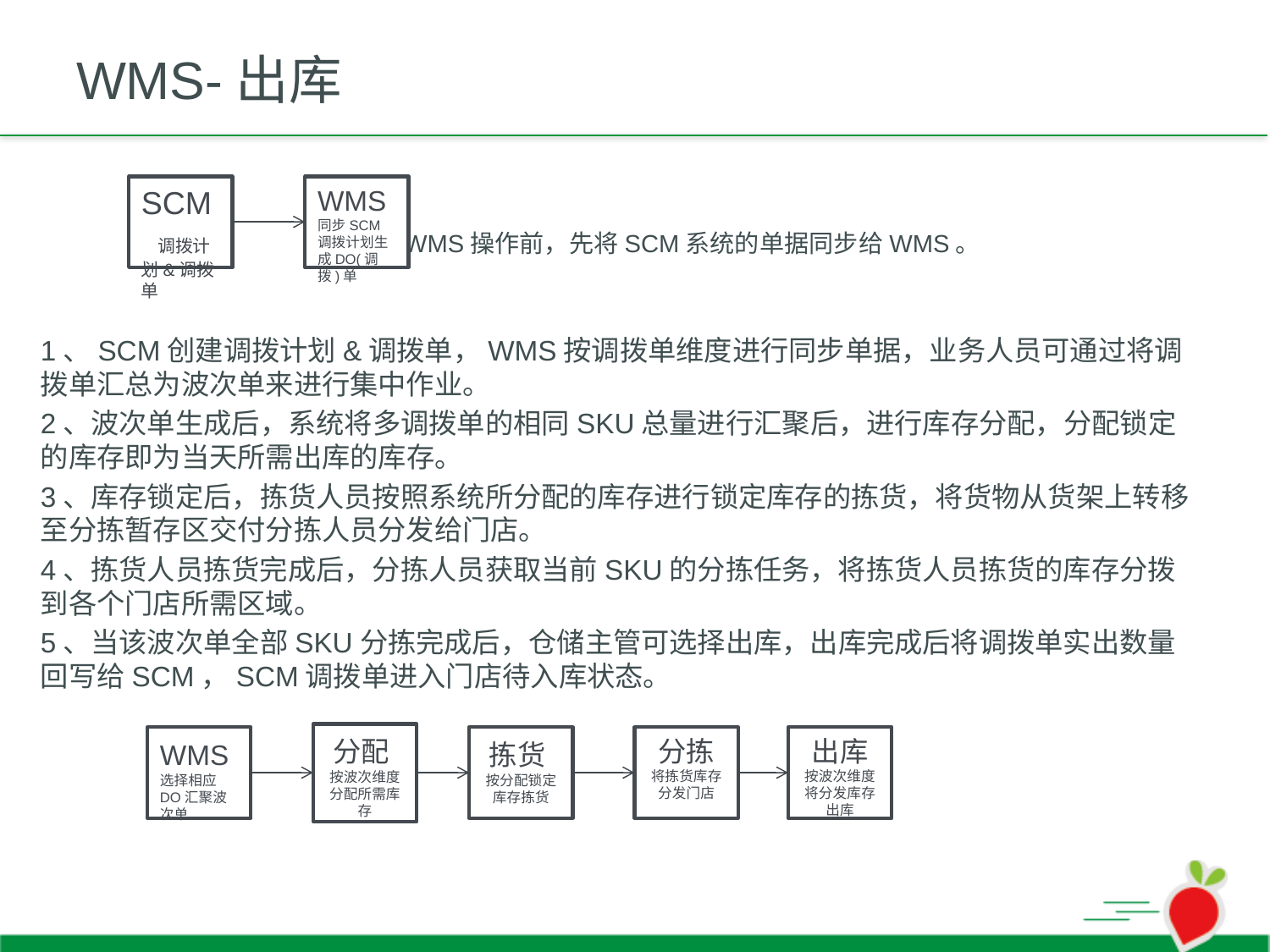

# WMS-出库

                                                    WMS操作前，先将SCM系统的单据同步给WMS。

1、SCM创建调拨计划&调拨单，WMS按调拨单维度进行同步单据，业务人员可通过将调拨单汇总为波次单来进行集中作业。
2、波次单生成后，系统将多调拨单的相同SKU总量进行汇聚后，进行库存分配，分配锁定的库存即为当天所需出库的库存。
3、库存锁定后，拣货人员按照系统所分配的库存进行锁定库存的拣货，将货物从货架上转移至分拣暂存区交付分拣人员分发给门店。
4、拣货人员拣货完成后，分拣人员获取当前SKU的分拣任务，将拣货人员拣货的库存分拨到各个门店所需区域。
5、当该波次单全部SKU分拣完成后，仓储主管可选择出库，出库完成后将调拨单实出数量回写给SCM，SCM调拨单进入门店待入库状态。
SCM  调拨计划&调拨单
WMS同步SCM调拨计划生成DO(调拨)单
分配  按波次维度分配所需库存
WMS  选择相应DO汇聚波次单
拣货  按分配锁定库存拣货
分拣
将拣货库存分发门店
出库
按波次维度将分发库存出库